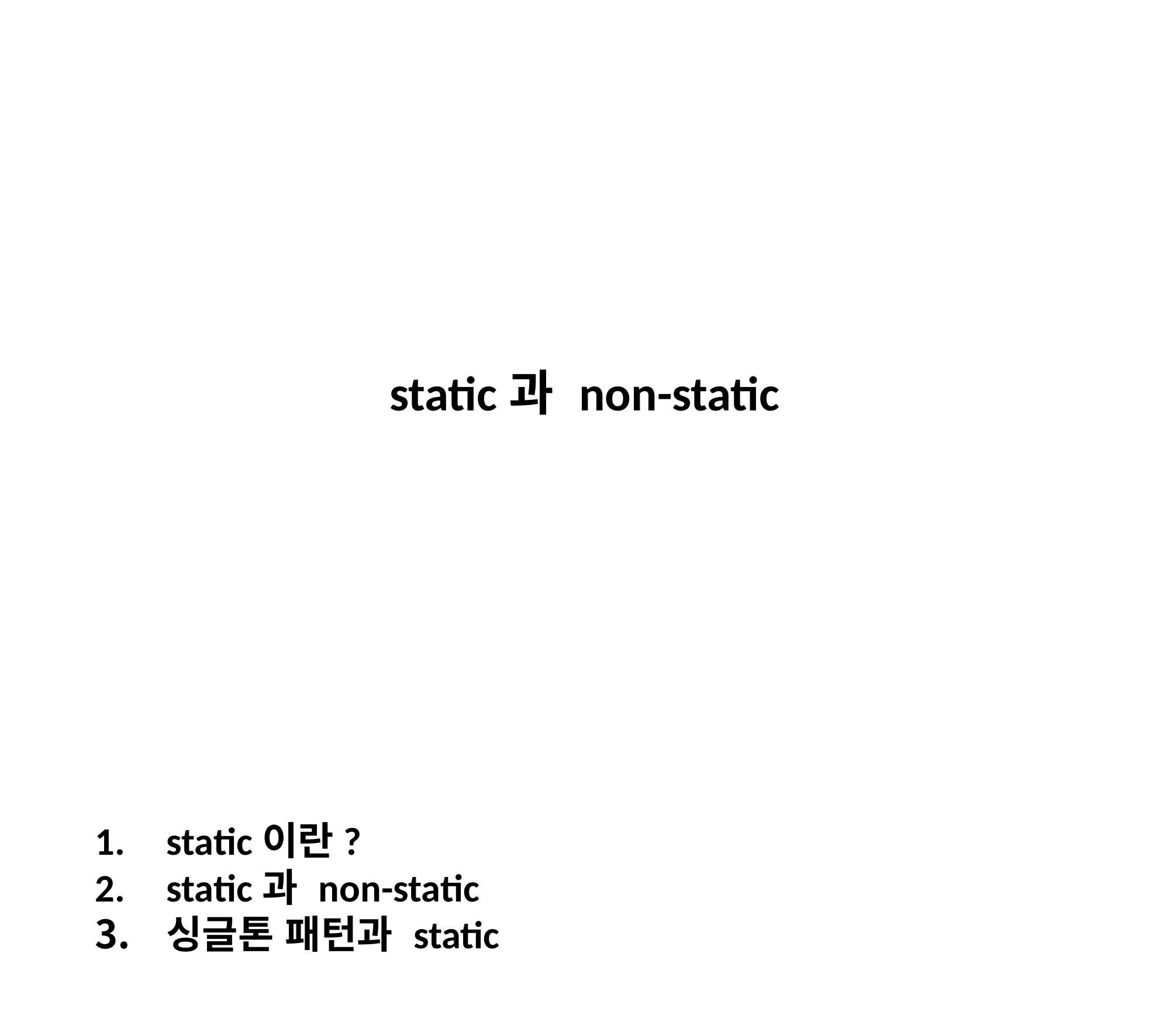

static과 non-static
static이란?
static과 non-static
싱글톤 패턴과 static